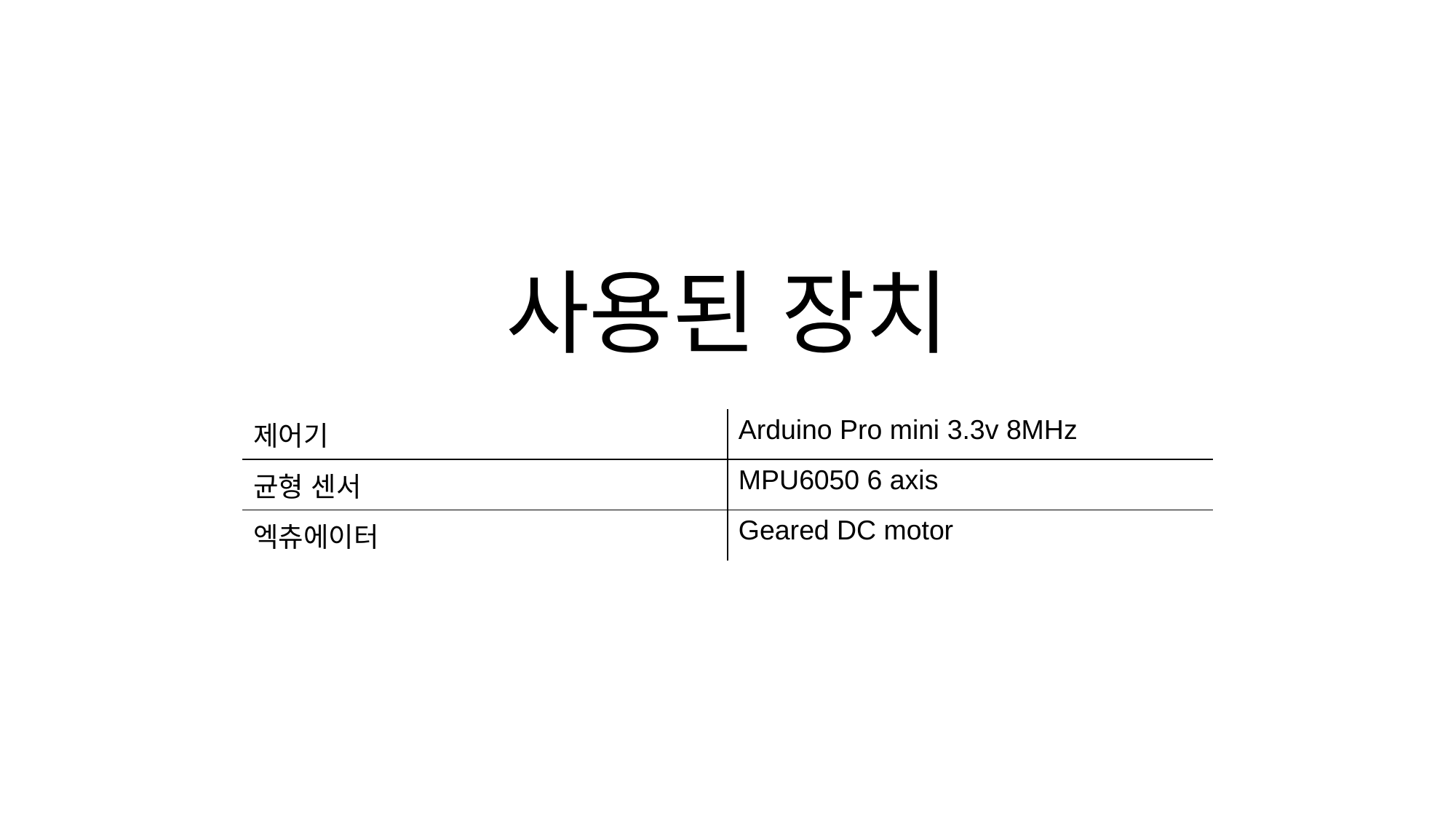

# 사용된 장치
| 제어기 | Arduino Pro mini 3.3v 8MHz |
| --- | --- |
| 균형 센서 | MPU6050 6 axis |
| 엑츄에이터 | Geared DC motor |